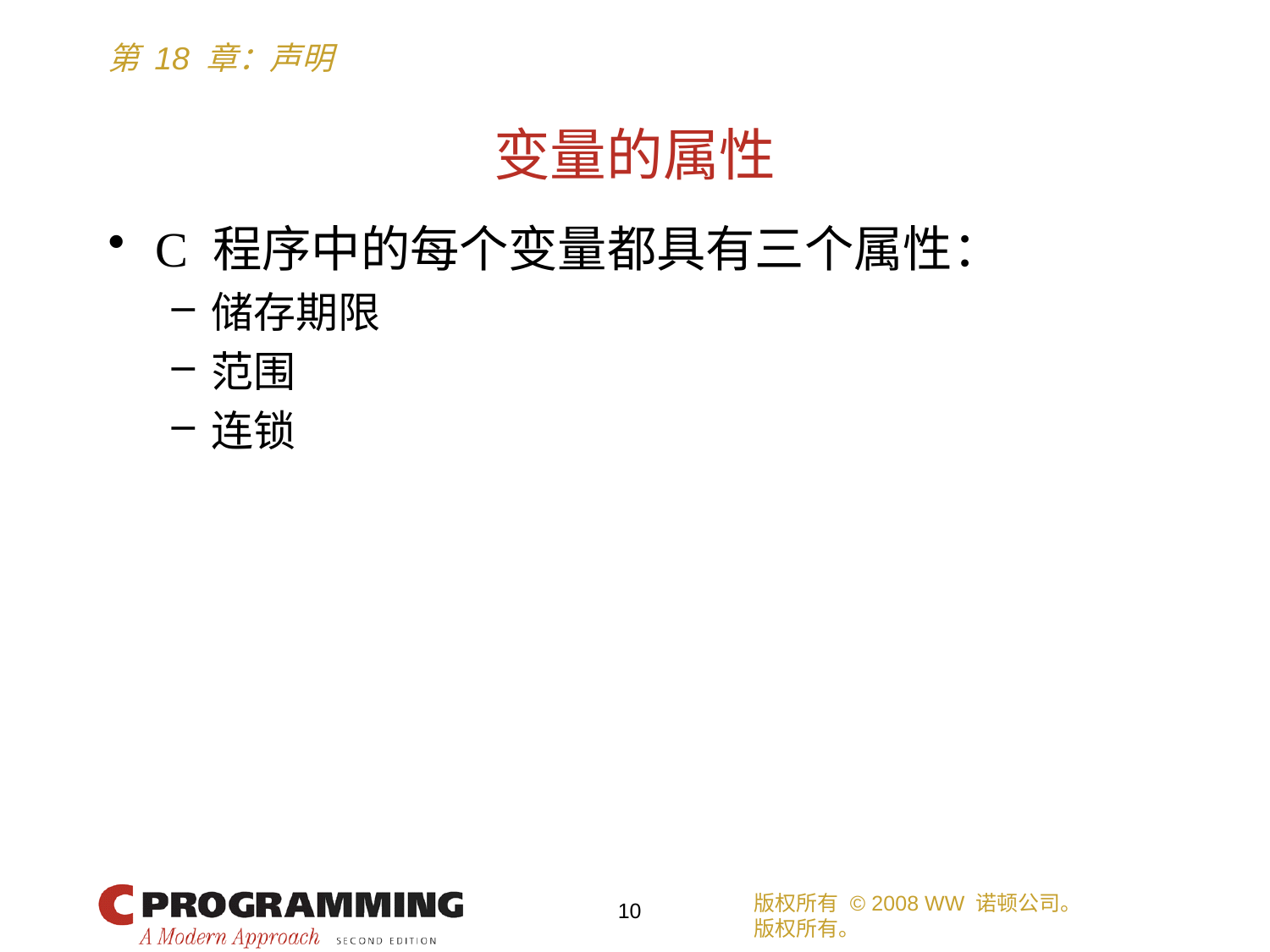

# 变量的属性
C 程序中的每个变量都具有三个属性：
储存期限
范围
连锁
版权所有 © 2008 WW 诺顿公司。
版权所有。
10